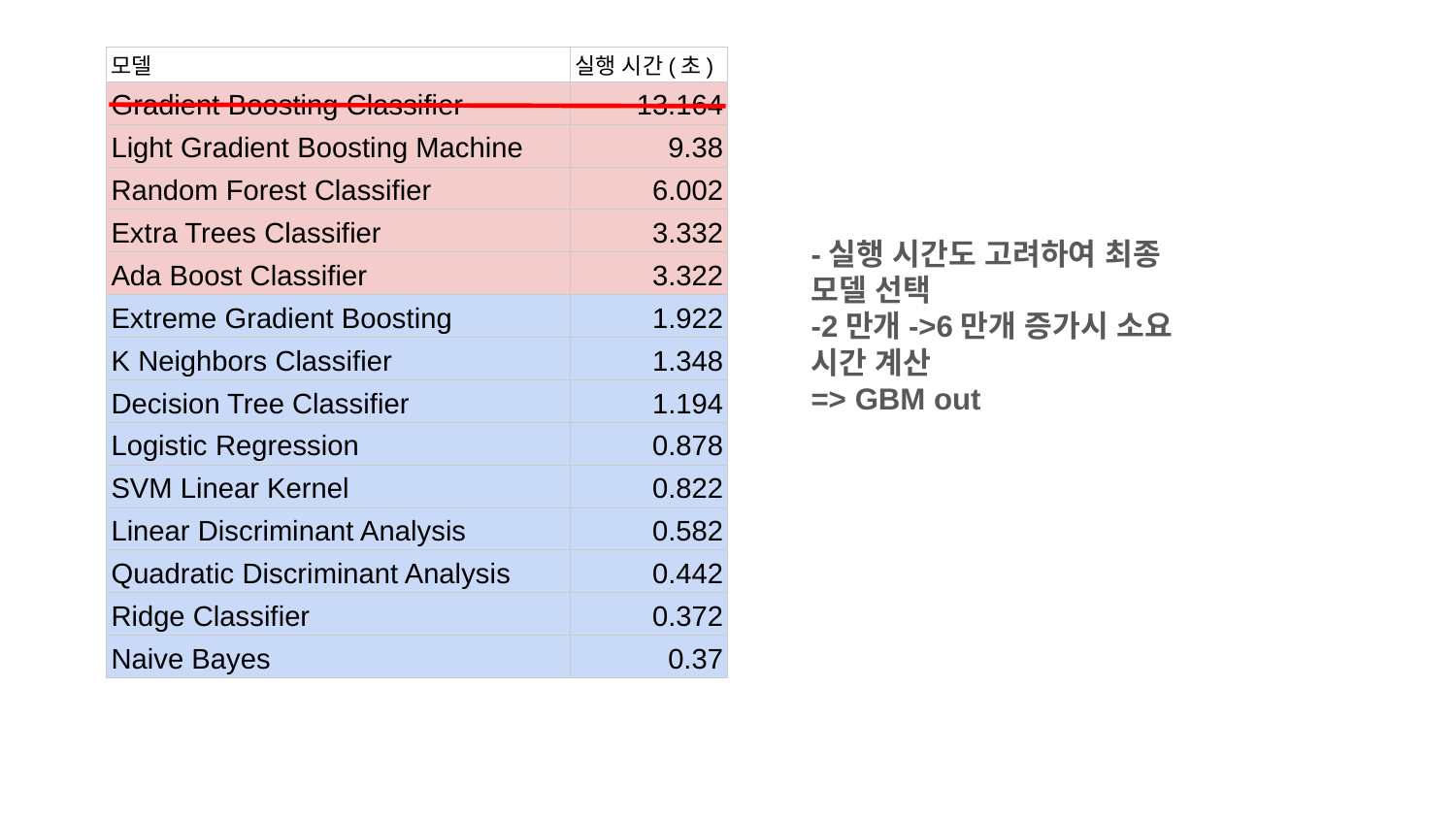

| 모델 | 실행 시간(초) |
| --- | --- |
| Gradient Boosting Classifier | 13.164 |
| Light Gradient Boosting Machine | 9.38 |
| Random Forest Classifier | 6.002 |
| Extra Trees Classifier | 3.332 |
| Ada Boost Classifier | 3.322 |
| Extreme Gradient Boosting | 1.922 |
| K Neighbors Classifier | 1.348 |
| Decision Tree Classifier | 1.194 |
| Logistic Regression | 0.878 |
| SVM Linear Kernel | 0.822 |
| Linear Discriminant Analysis | 0.582 |
| Quadratic Discriminant Analysis | 0.442 |
| Ridge Classifier | 0.372 |
| Naive Bayes | 0.37 |
-실행 시간도 고려하여 최종 모델 선택
-2만개->6만개 증가시 소요 시간 계산
=> GBM out